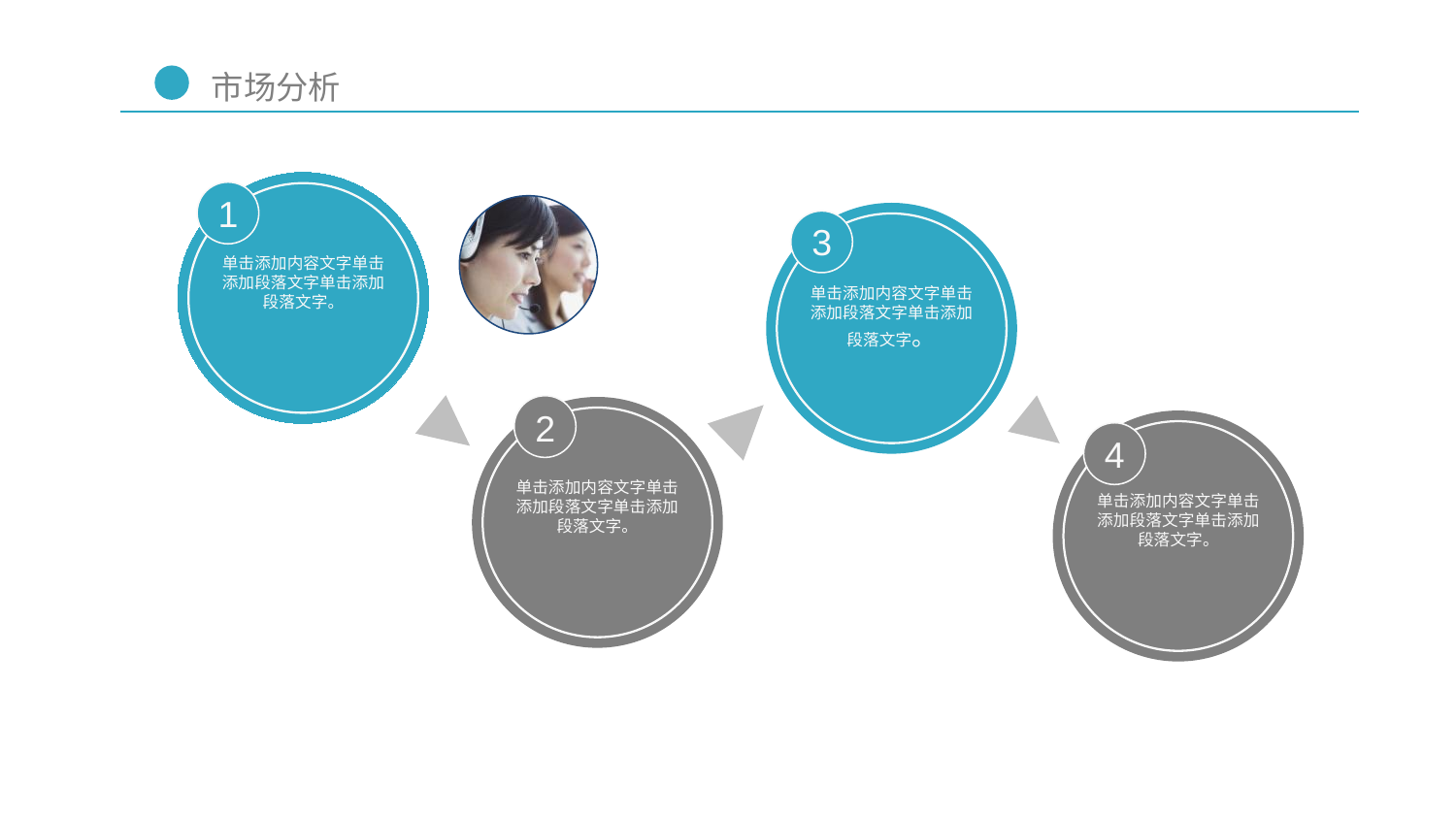

1

3
单击添加内容文字单击添加段落文字单击添加段落文字。
单击添加内容文字单击添加段落文字单击添加段落文字。

2

4
单击添加内容文字单击添加段落文字单击添加段落文字。
单击添加内容文字单击添加段落文字单击添加段落文字。